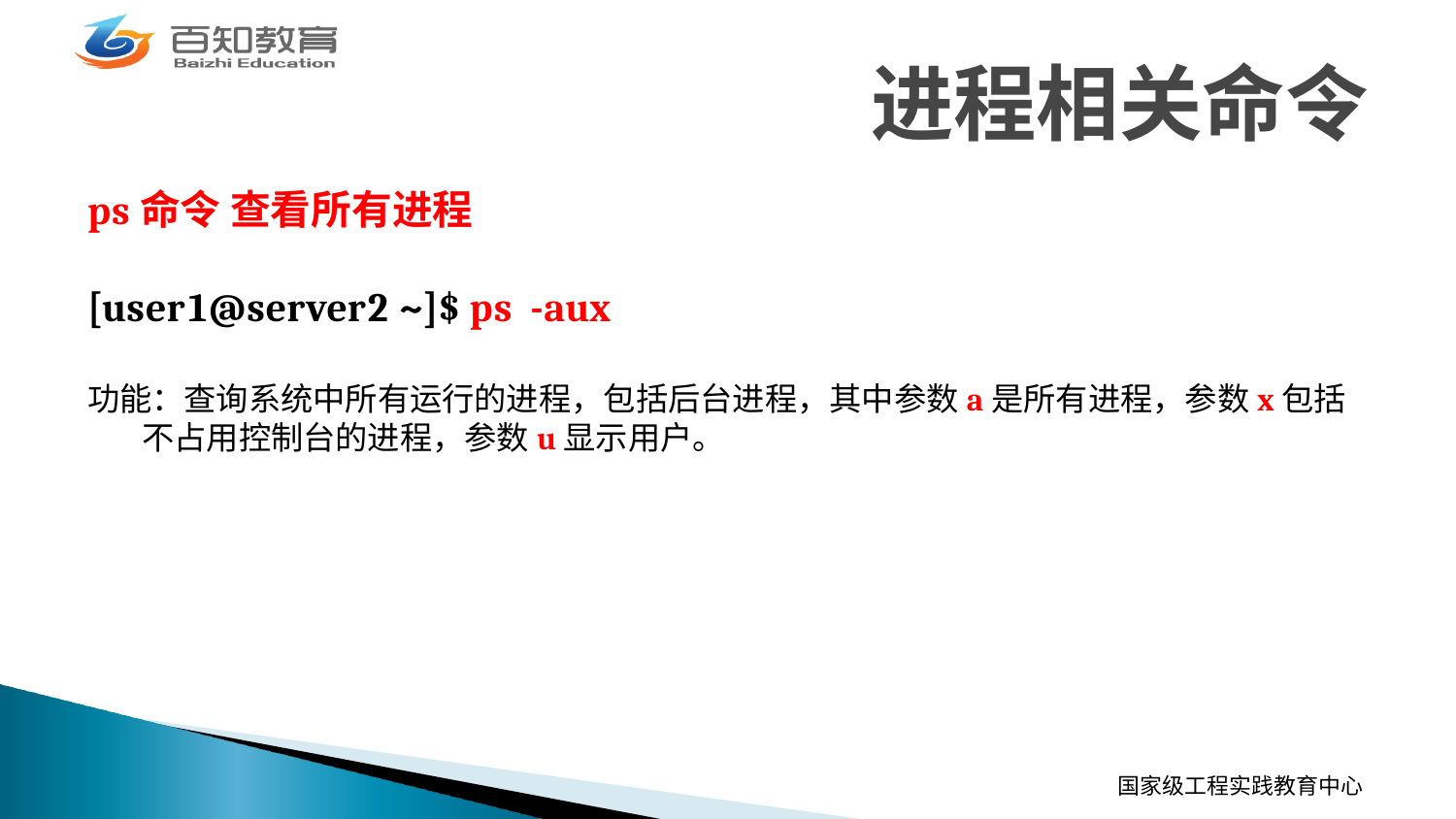

# 进程相关命令
ps命令 查看所有进程

[user1@server2 ~]$ ps  -aux

功能：查询系统中所有运行的进程，包括后台进程，其中参数a是所有进程，参数x包括不占用控制台的进程，参数u显示用户。

国家级工程实践教育中心